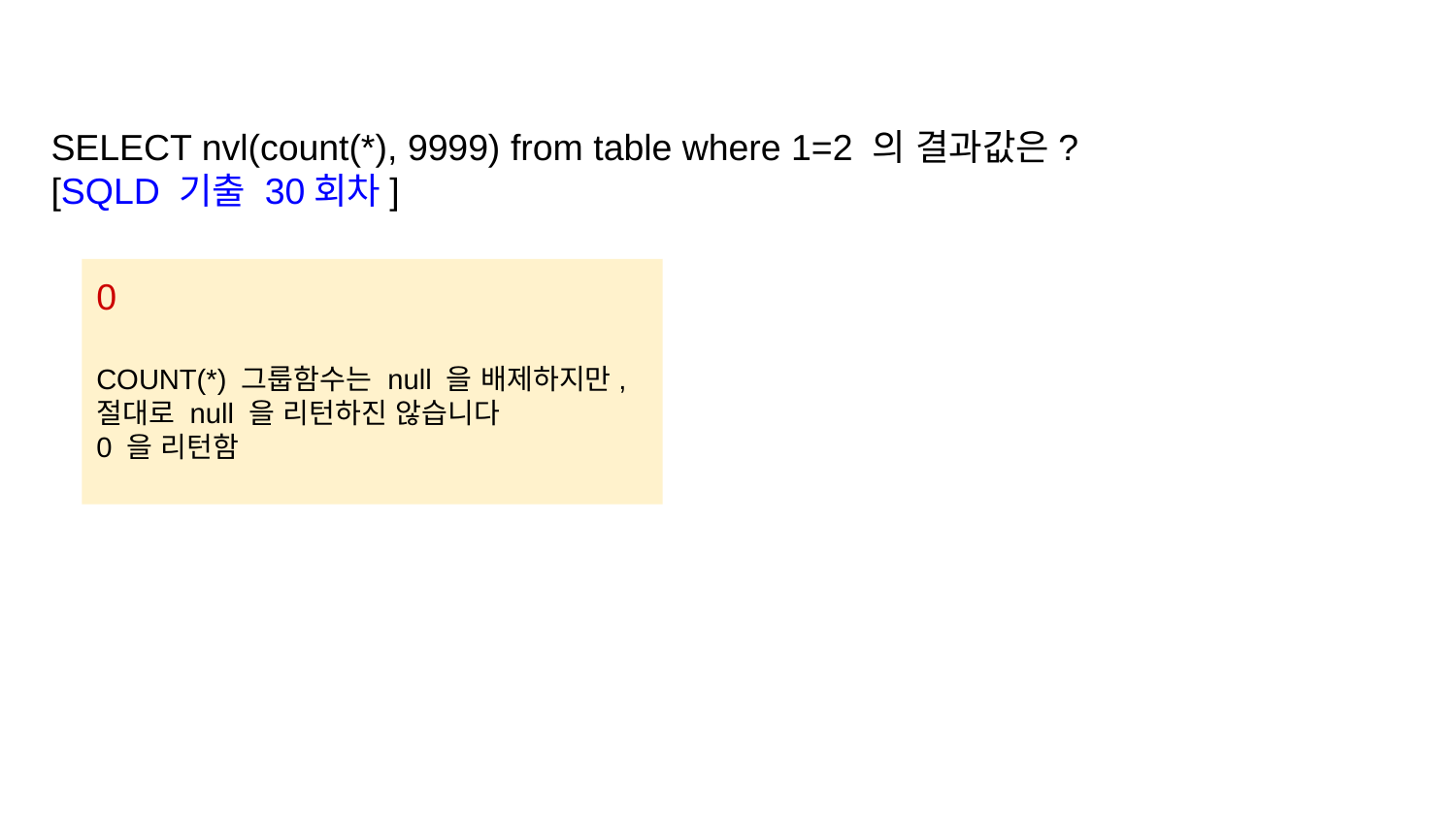

SELECT nvl(count(*), 9999) from table where 1=2 의 결과값은?
[SQLD 기출 30회차]
0

COUNT(*) 그룹함수는 null 을 배제하지만, 절대로 null 을 리턴하진 않습니다
0 을 리턴함